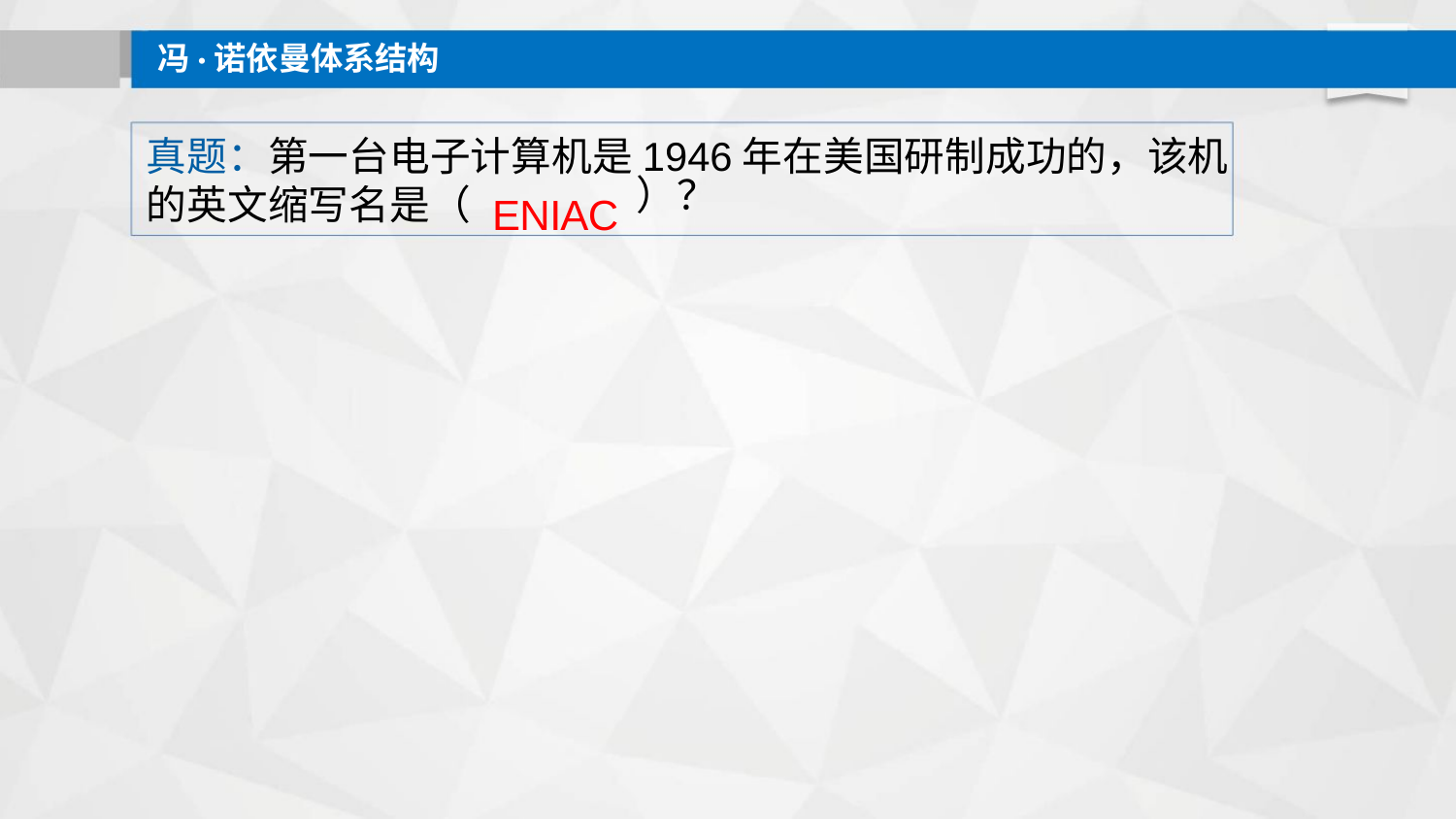

冯·诺依曼体系结构
真题：第一台电子计算机是1946年在美国研制成功的，该机
的英文缩写名是（
ENIAC）？